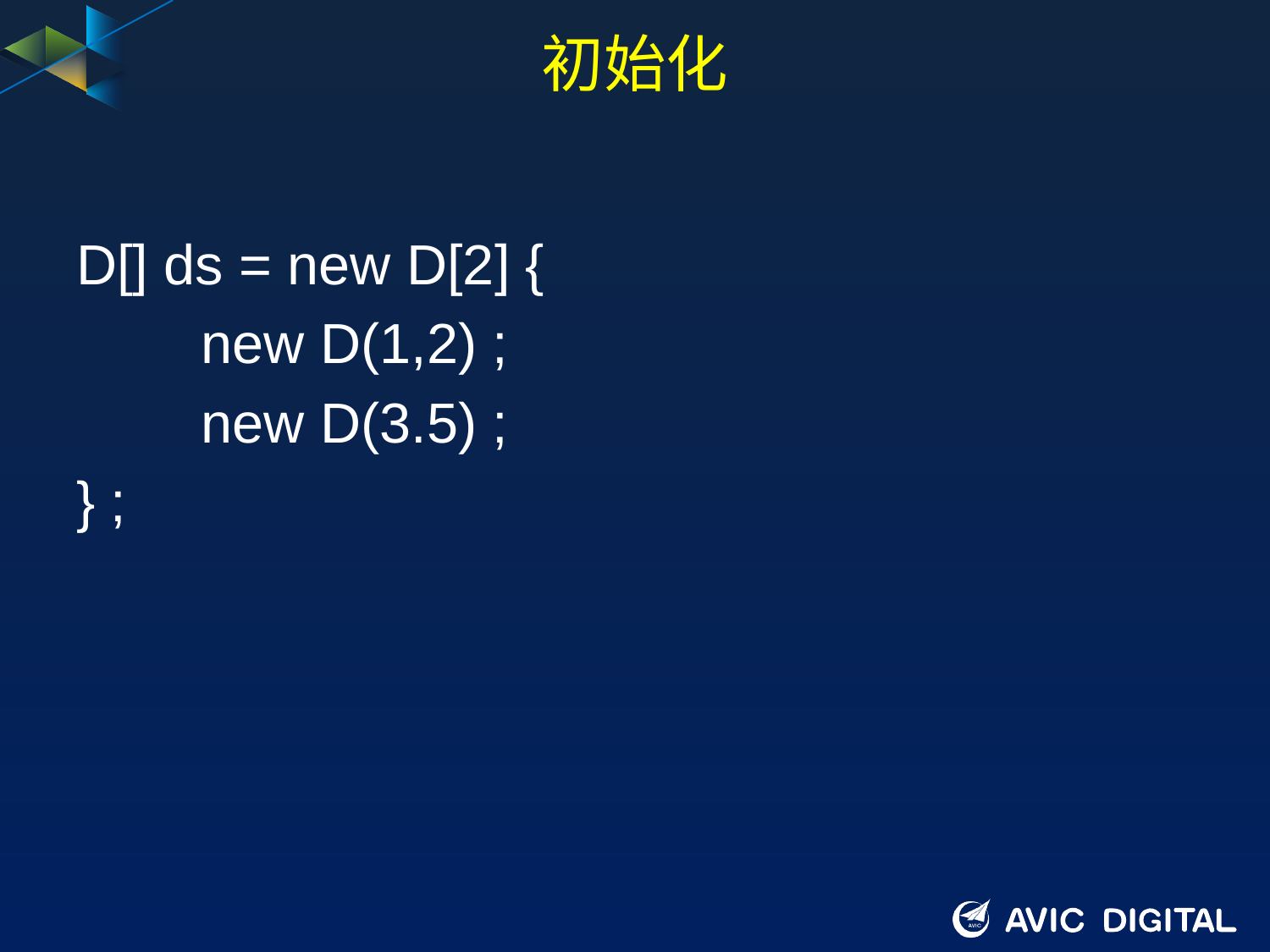

# 初始化
D[] ds = new D[2] {
        new D(1,2) ;
        new D(3.5) ;
} ;